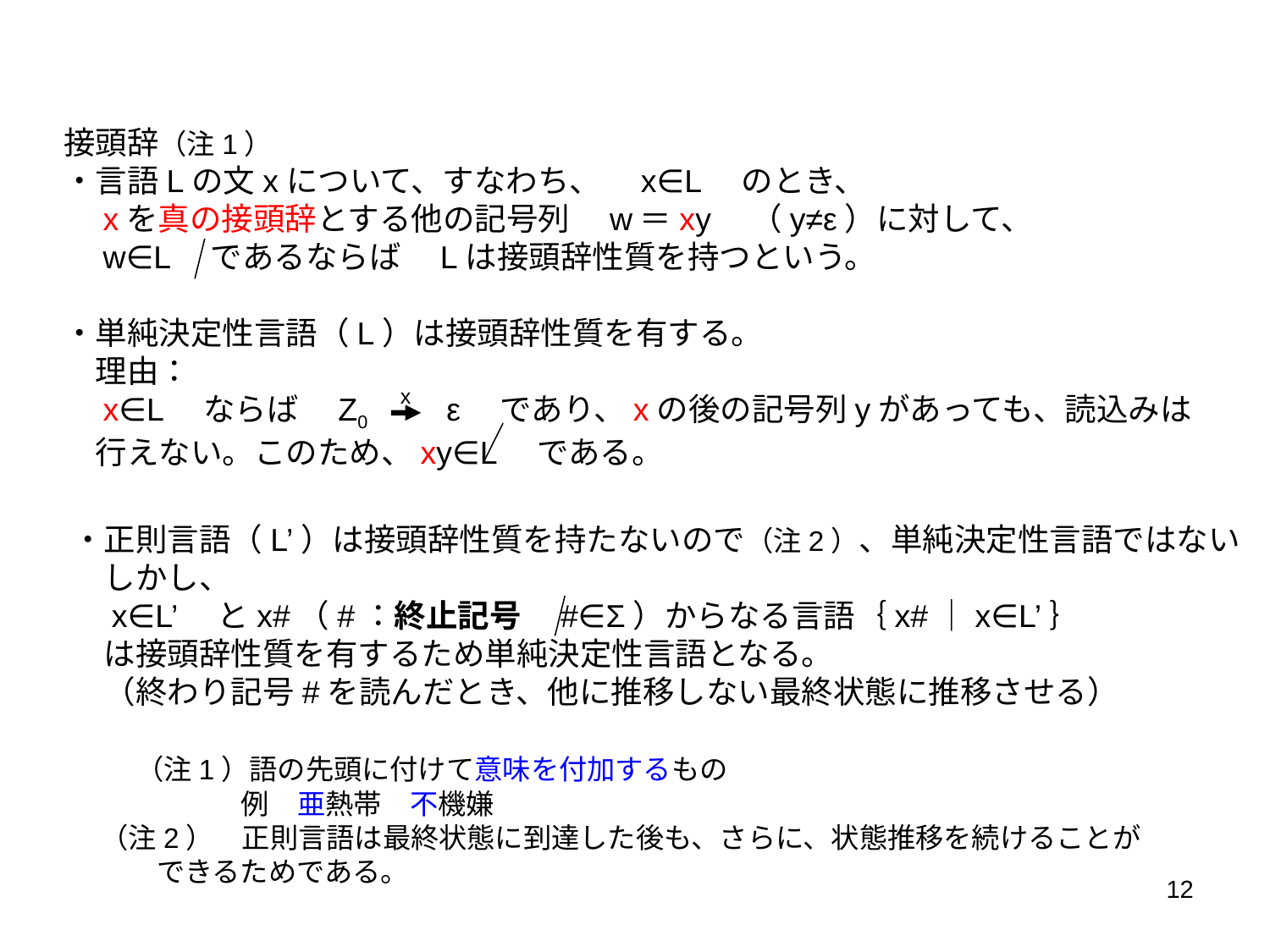

接頭辞（注1）
・言語Lの文xについて、すなわち、　x∈L　のとき、
　xを真の接頭辞とする他の記号列　w＝xy　（y≠ε）に対して、
　w∈L　であるならば　Lは接頭辞性質を持つという。

・単純決定性言語（L）は接頭辞性質を有する。
　理由：
　x∈L　ならば　Z0　　ε　であり、xの後の記号列yがあっても、読込みは
　行えない。このため、xy∈L　である。

x

・正則言語（L’）は接頭辞性質を持たないので（注2）、単純決定性言語ではない
　しかし、
　x∈L’　とx#（#：終止記号　#∈Σ）からなる言語｛x#｜x∈L’｝
　は接頭辞性質を有するため単純決定性言語となる。
　（終わり記号#を読んだとき、他に推移しない最終状態に推移させる）

　　（注1）語の先頭に付けて意味を付加するもの
　　　　　　例　亜熱帯　不機嫌
　（注2）　正則言語は最終状態に到達した後も、さらに、状態推移を続けることが
　　　できるためである。

12